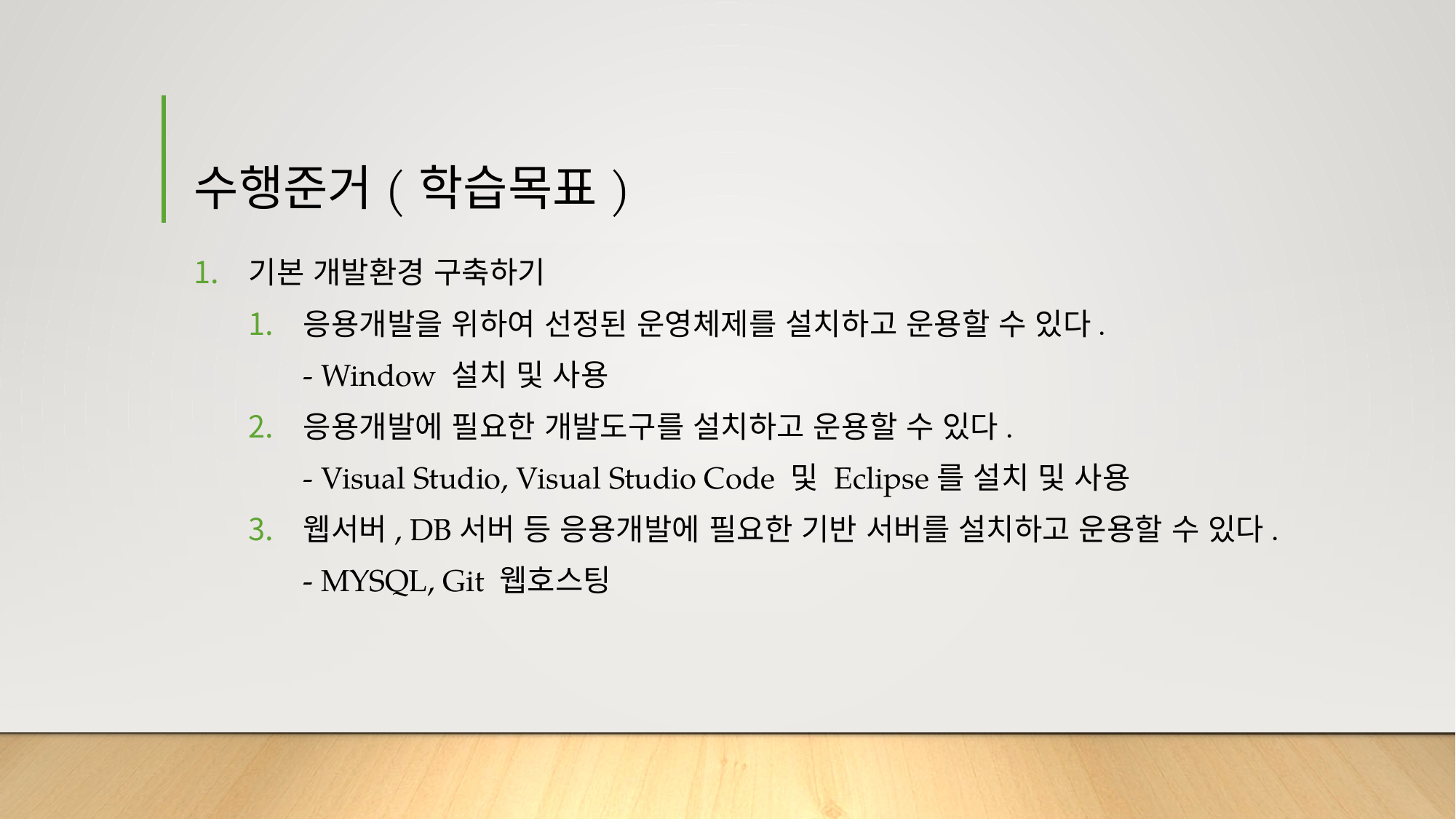

# 수행준거(학습목표)
기본 개발환경 구축하기
응용개발을 위하여 선정된 운영체제를 설치하고 운용할 수 있다.
- Window 설치 및 사용
응용개발에 필요한 개발도구를 설치하고 운용할 수 있다.
- Visual Studio, Visual Studio Code 및 Eclipse를 설치 및 사용
웹서버, DB서버 등 응용개발에 필요한 기반 서버를 설치하고 운용할 수 있다.
- MYSQL, Git 웹호스팅